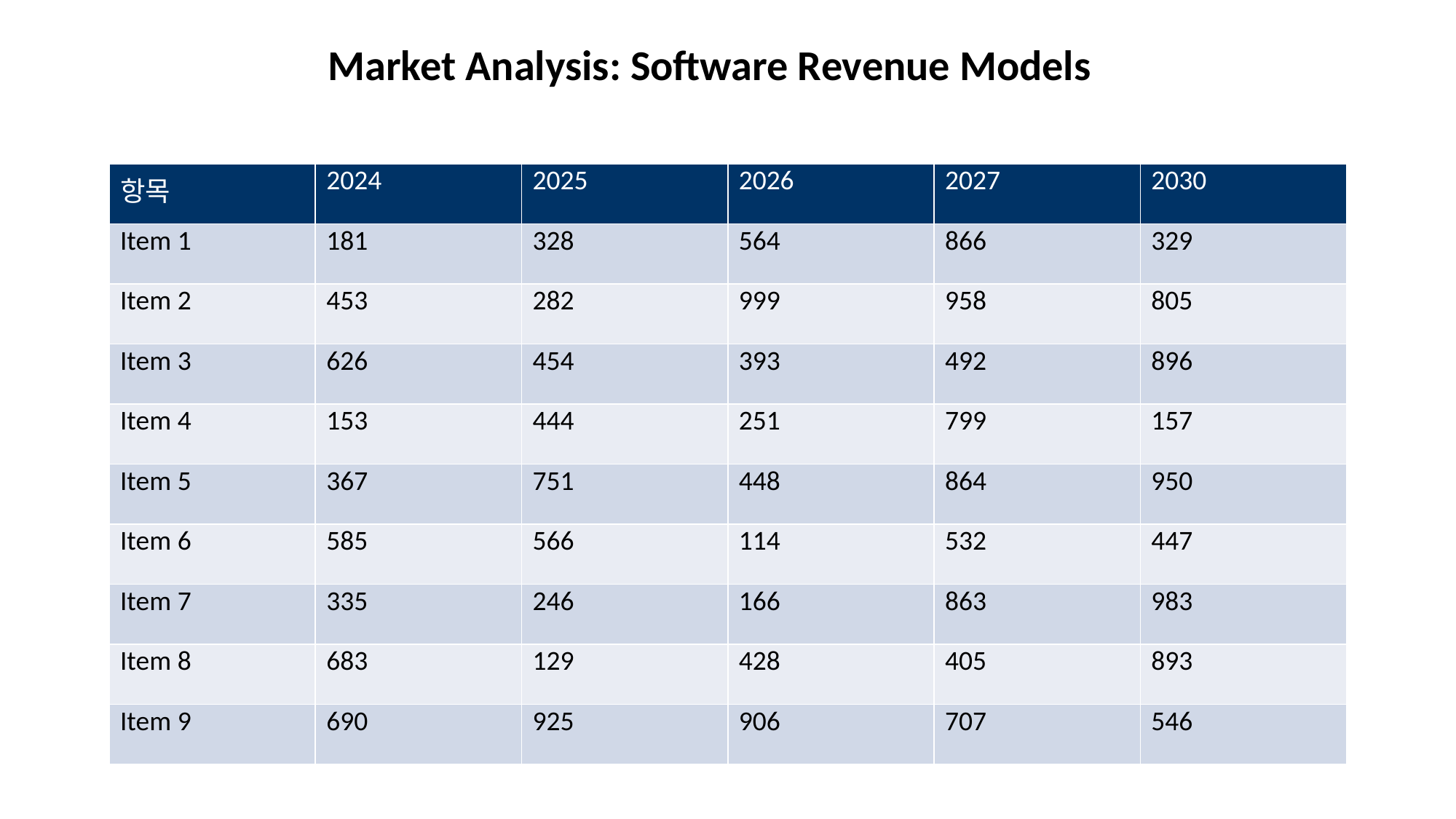

Market Analysis: Software Revenue Models
#
| 항목 | 2024 | 2025 | 2026 | 2027 | 2030 |
| --- | --- | --- | --- | --- | --- |
| Item 1 | 181 | 328 | 564 | 866 | 329 |
| Item 2 | 453 | 282 | 999 | 958 | 805 |
| Item 3 | 626 | 454 | 393 | 492 | 896 |
| Item 4 | 153 | 444 | 251 | 799 | 157 |
| Item 5 | 367 | 751 | 448 | 864 | 950 |
| Item 6 | 585 | 566 | 114 | 532 | 447 |
| Item 7 | 335 | 246 | 166 | 863 | 983 |
| Item 8 | 683 | 129 | 428 | 405 | 893 |
| Item 9 | 690 | 925 | 906 | 707 | 546 |